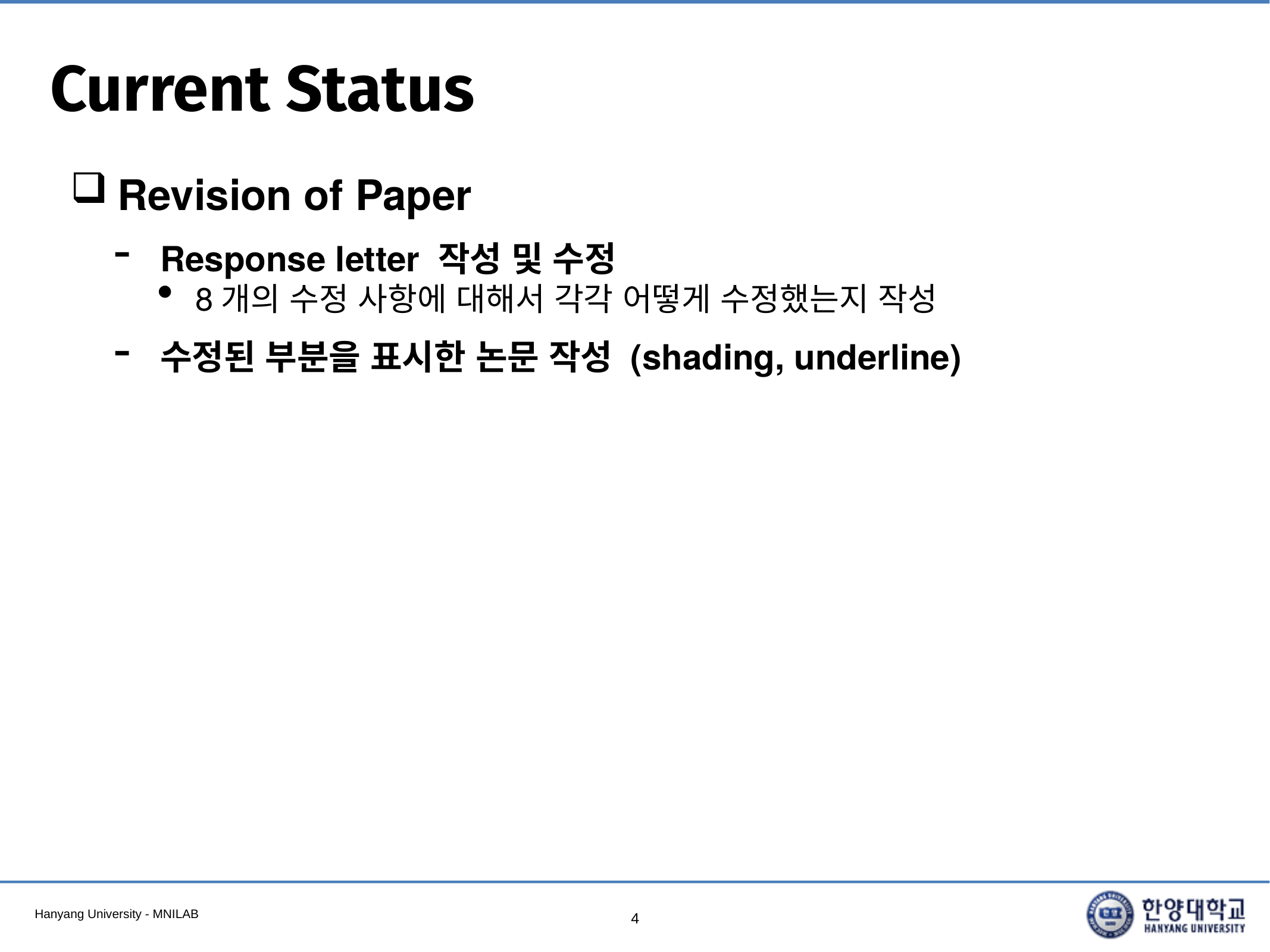

# Current Status
Revision of Paper
Response letter 작성 및 수정
8개의 수정 사항에 대해서 각각 어떻게 수정했는지 작성
수정된 부분을 표시한 논문 작성 (shading, underline)
4